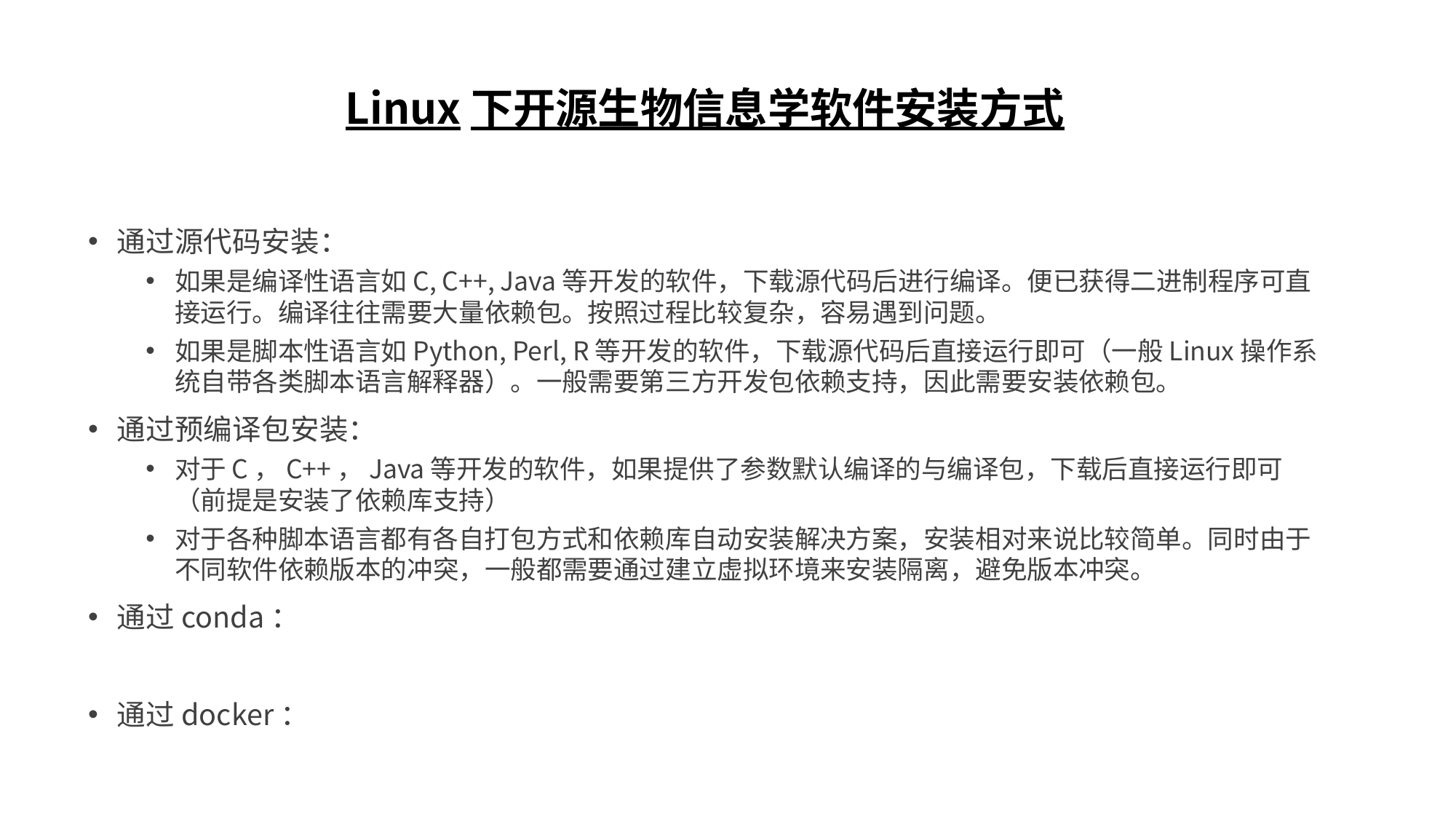

# Linux下开源生物信息学软件安装方式
通过源代码安装：
如果是编译性语言如C, C++, Java等开发的软件，下载源代码后进行编译。便已获得二进制程序可直接运行。编译往往需要大量依赖包。按照过程比较复杂，容易遇到问题。
如果是脚本性语言如Python, Perl, R等开发的软件，下载源代码后直接运行即可（一般Linux操作系统自带各类脚本语言解释器）。一般需要第三方开发包依赖支持，因此需要安装依赖包。
通过预编译包安装：
对于C，C++，Java等开发的软件，如果提供了参数默认编译的与编译包，下载后直接运行即可（前提是安装了依赖库支持）
对于各种脚本语言都有各自打包方式和依赖库自动安装解决方案，安装相对来说比较简单。同时由于不同软件依赖版本的冲突，一般都需要通过建立虚拟环境来安装隔离，避免版本冲突。
通过conda：

通过docker：